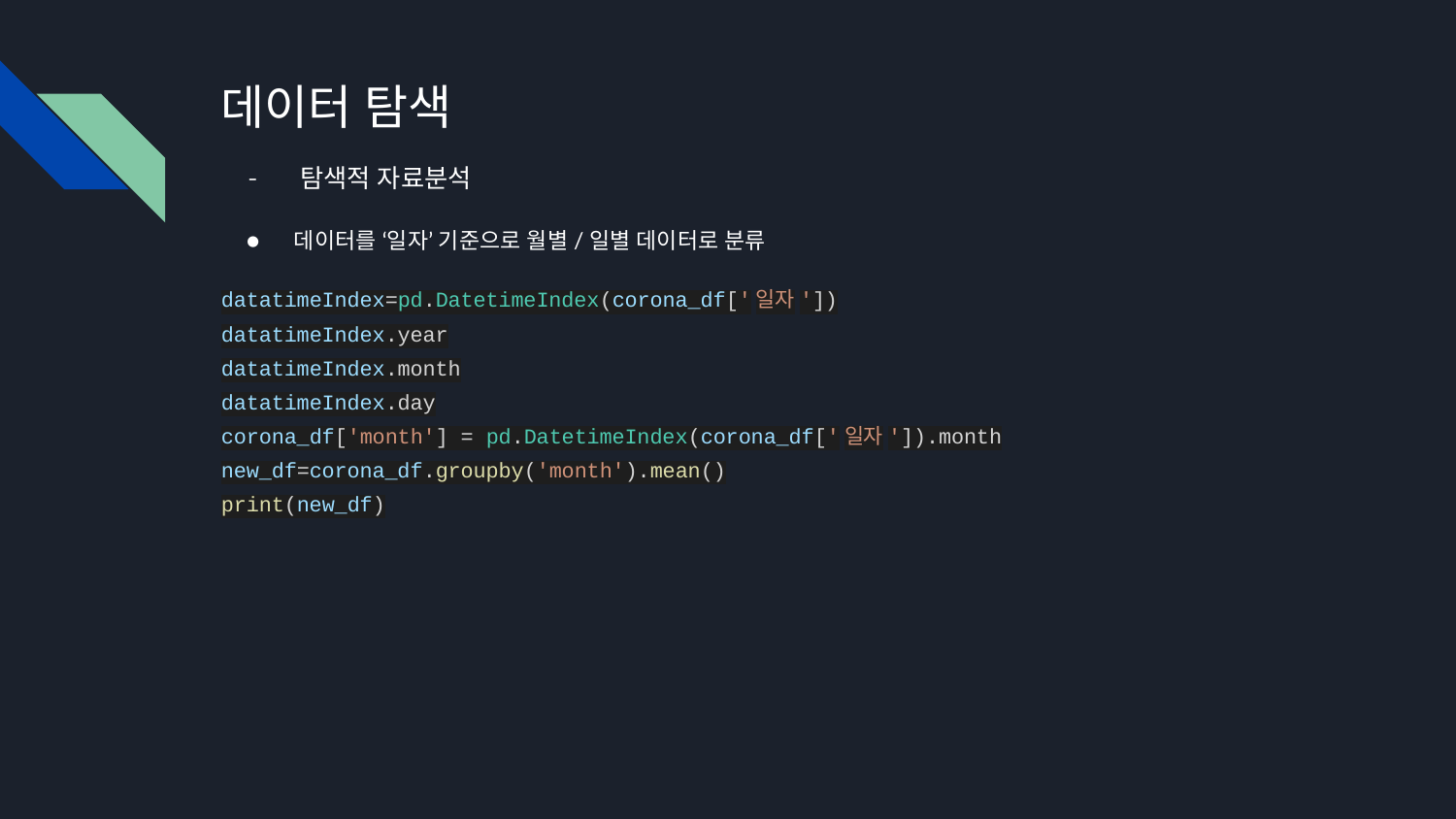

# 데이터 탐색

탐색적 자료분석
데이터를 ‘일자’ 기준으로 월별/일별 데이터로 분류
datatimeIndex=pd.DatetimeIndex(corona_df['일자'])
datatimeIndex.year
datatimeIndex.month
datatimeIndex.day
corona_df['month'] = pd.DatetimeIndex(corona_df['일자']).month
new_df=corona_df.groupby('month').mean()
print(new_df)